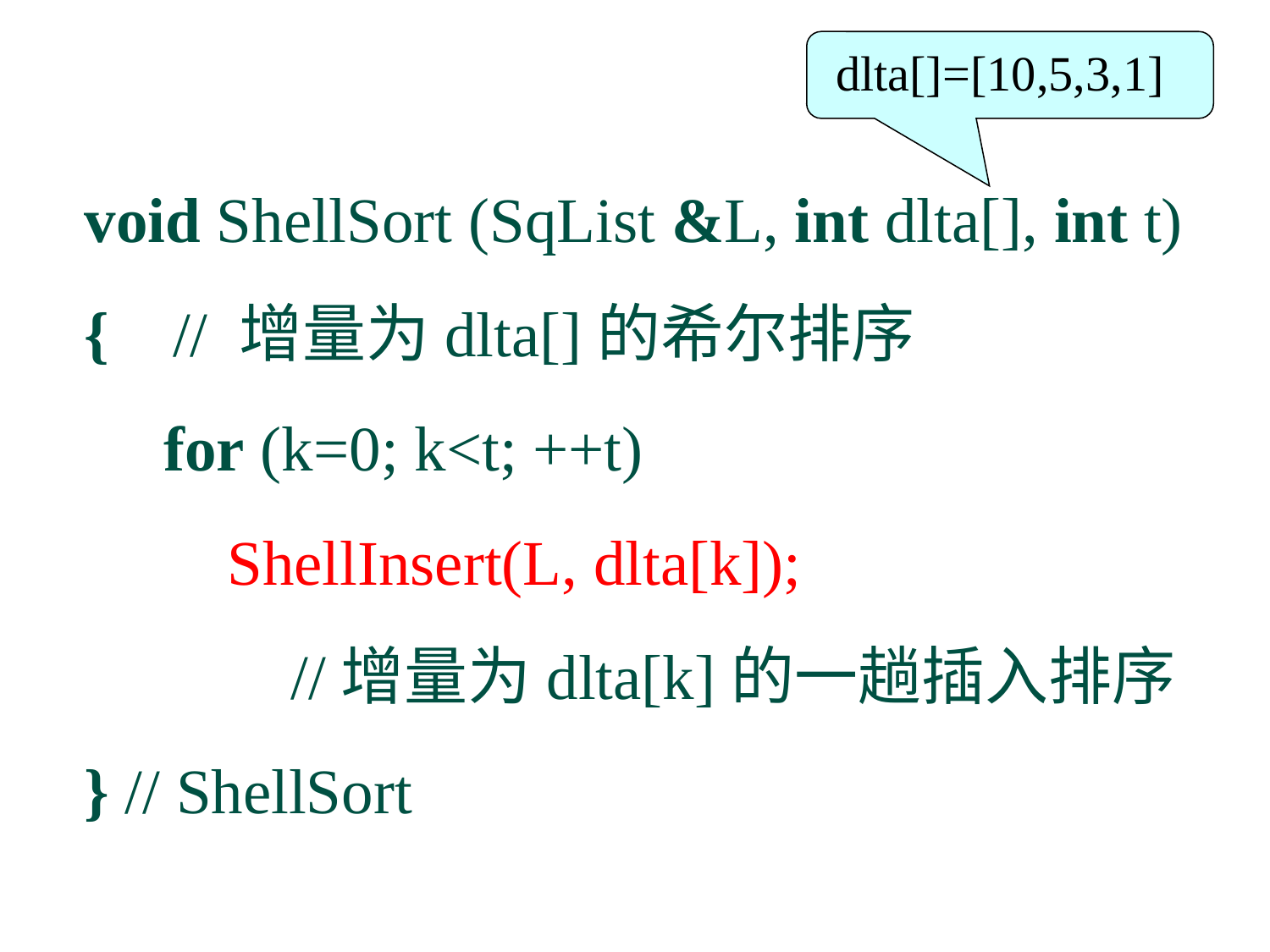

dlta[]=[10,5,3,1]
void ShellSort (SqList &L, int dlta[], int t)
{    // 增量为dlta[]的希尔排序
     for (k=0; k<t; ++t)
         ShellInsert(L, dlta[k]);
             //增量为dlta[k]的一趟插入排序
} // ShellSort